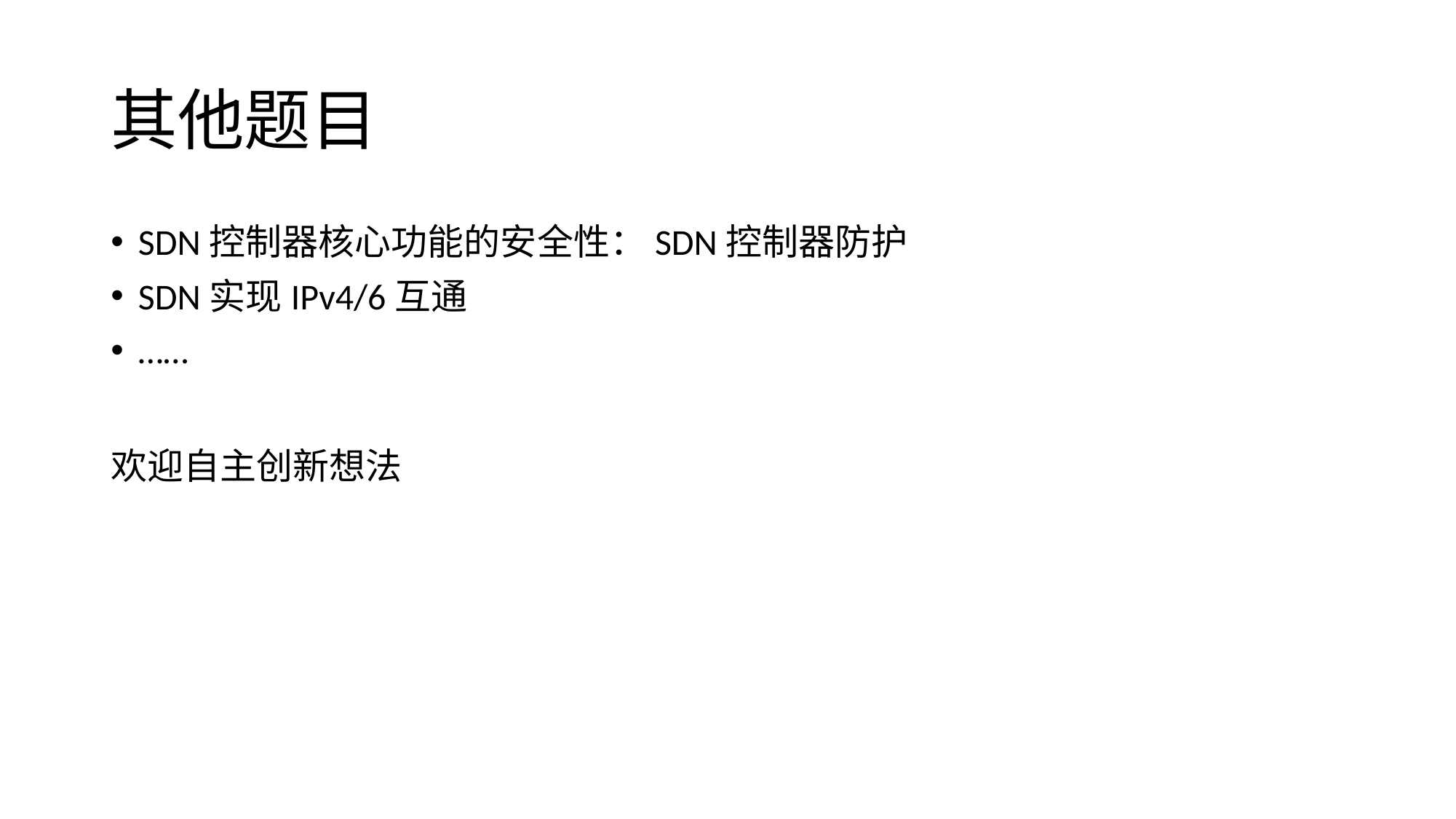

# 其他题目
SDN控制器核心功能的安全性：SDN控制器防护
SDN实现IPv4/6互通
……

欢迎自主创新想法